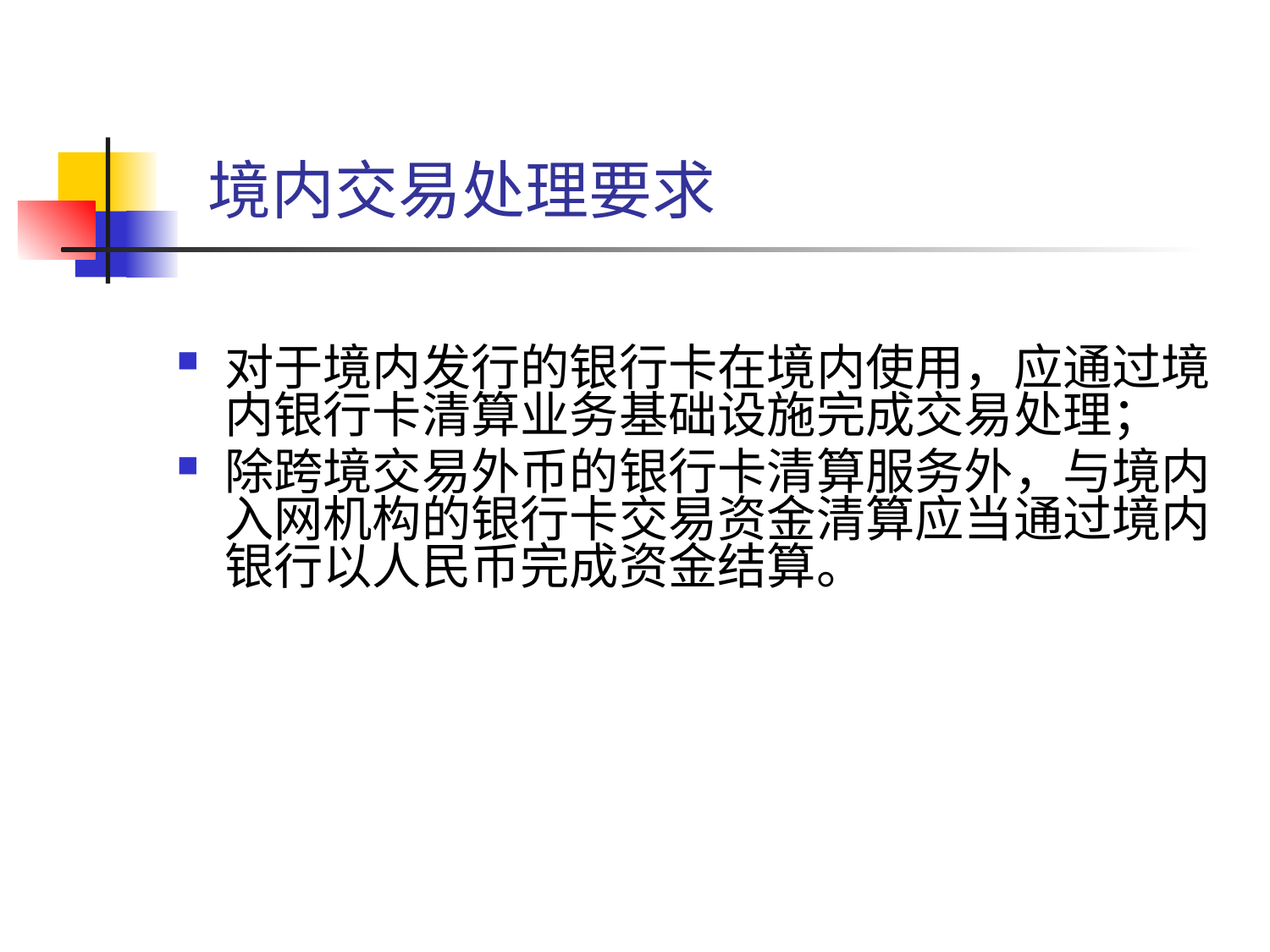

# 境内交易处理要求

对于境内发行的银行卡在境内使用，应通过境内银行卡清算业务基础设施完成交易处理；
除跨境交易外币的银行卡清算服务外，与境内入网机构的银行卡交易资金清算应当通过境内银行以人民币完成资金结算。